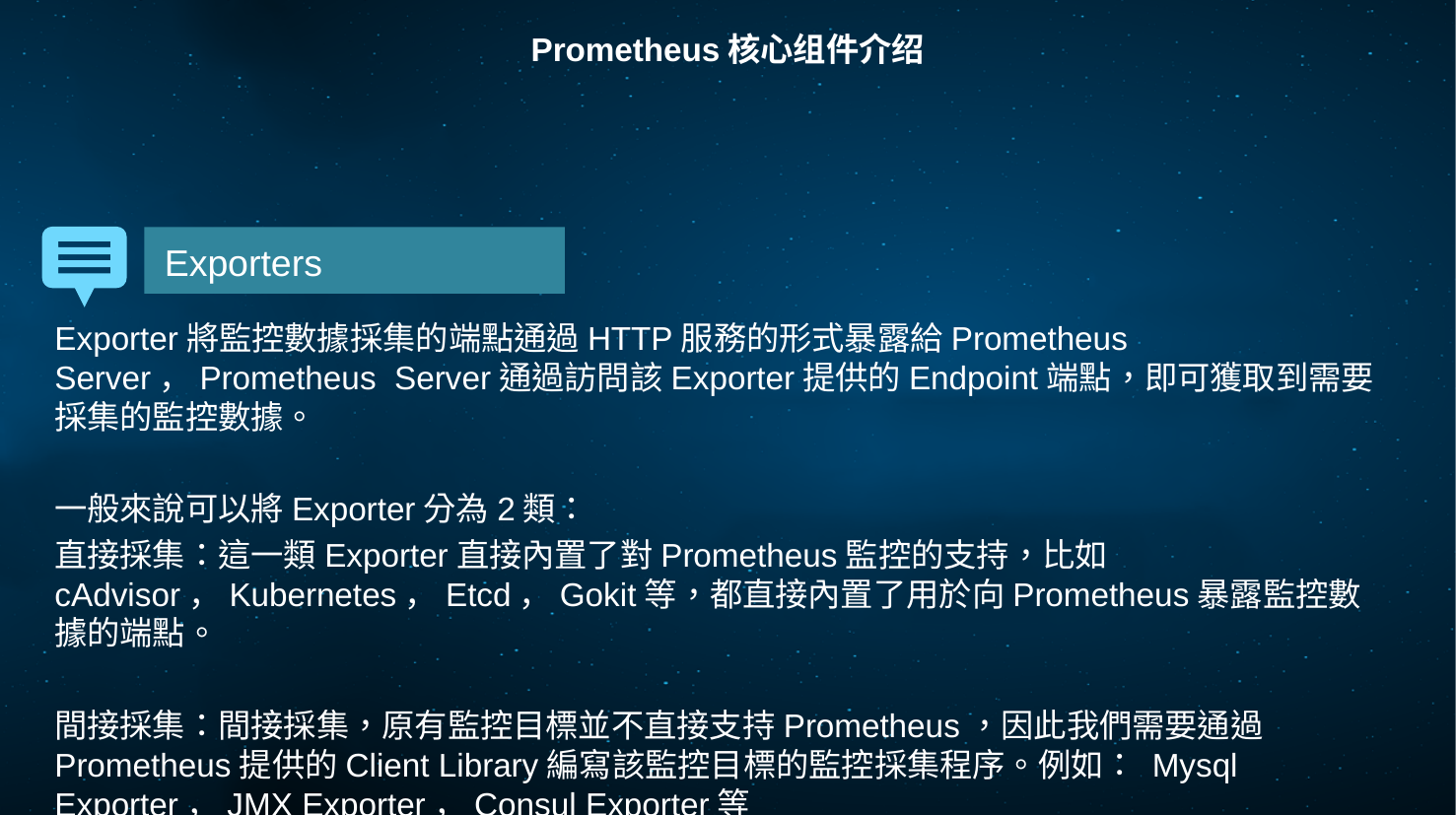

Prometheus核心组件介绍

Exporters
Exporter將監控數據採集的端點通過HTTP服務的形式暴露給Prometheus Server，Prometheus  Server通過訪問該Exporter提供的Endpoint端點，即可獲取到需要採集的監控數據。

一般來說可以將Exporter分為2類：
直接採集：這一類Exporter直接內置了對Prometheus監控的支持，比如cAdvisor，Kubernetes，Etcd，Gokit等，都直接內置了用於向Prometheus暴露監控數據的端點。

間接採集：間接採集，原有監控目標並不直接支持Prometheus，因此我們需要通過Prometheus提供的Client Library編寫該監控目標的監控採集程序。例如： Mysql Exporter，JMX Exporter，Consul Exporter等